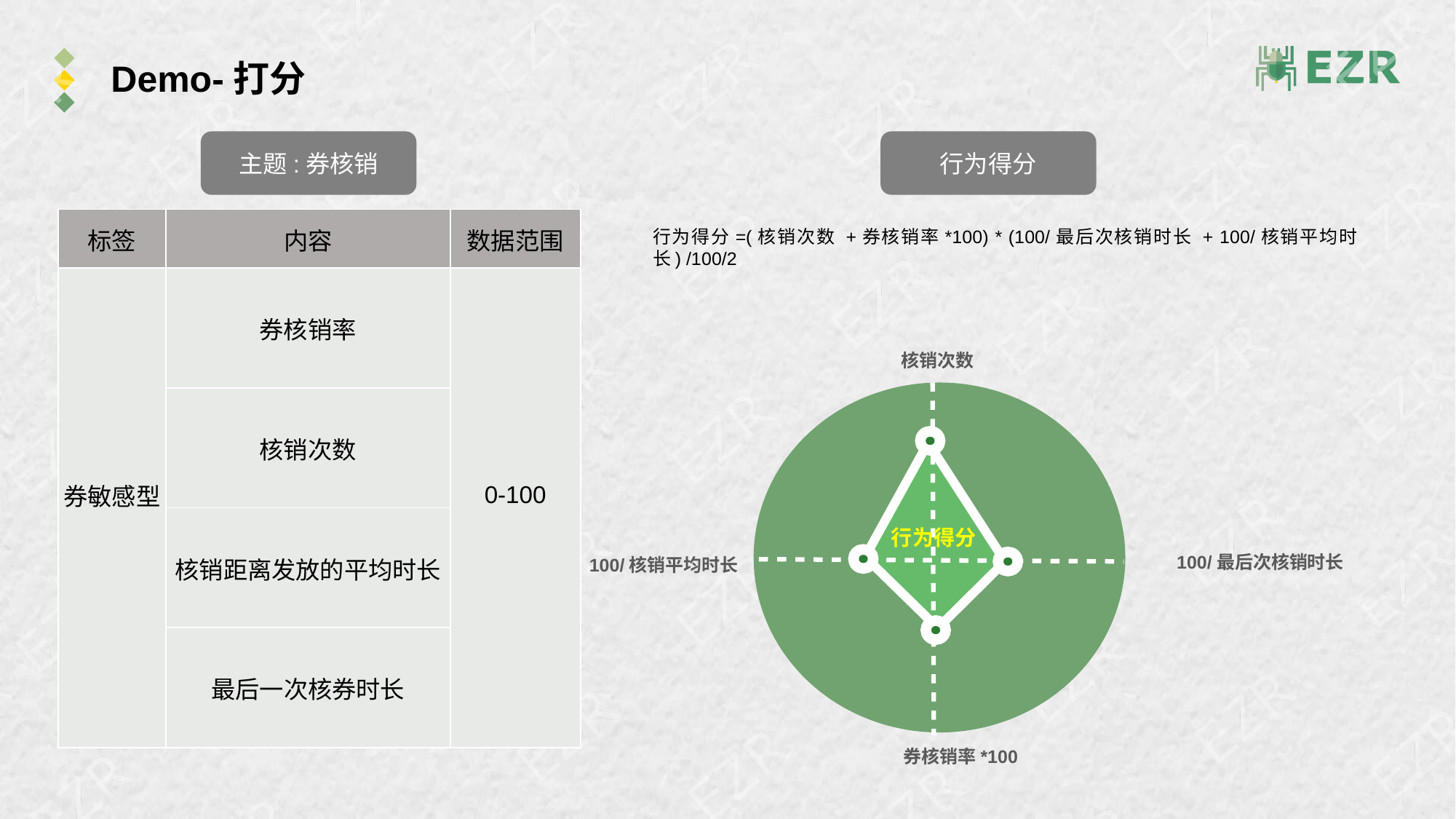

# Demo-打分
主题:券核销
行为得分
| 标签 | 内容 | 数据范围 |
| --- | --- | --- |
| 券敏感型 | 券核销率 | 0-100 |
|  | 核销次数 |  |
|  | 核销距离发放的平均时长 |  |
|  | 最后一次核券时长 |  |
行为得分=(核销次数 +券核销率*100) * (100/最后次核销时长 + 100/核销平均时长) /100/2
核销次数

100/最后次核销时长
100/核销平均时长

券核销率*100

行为得分